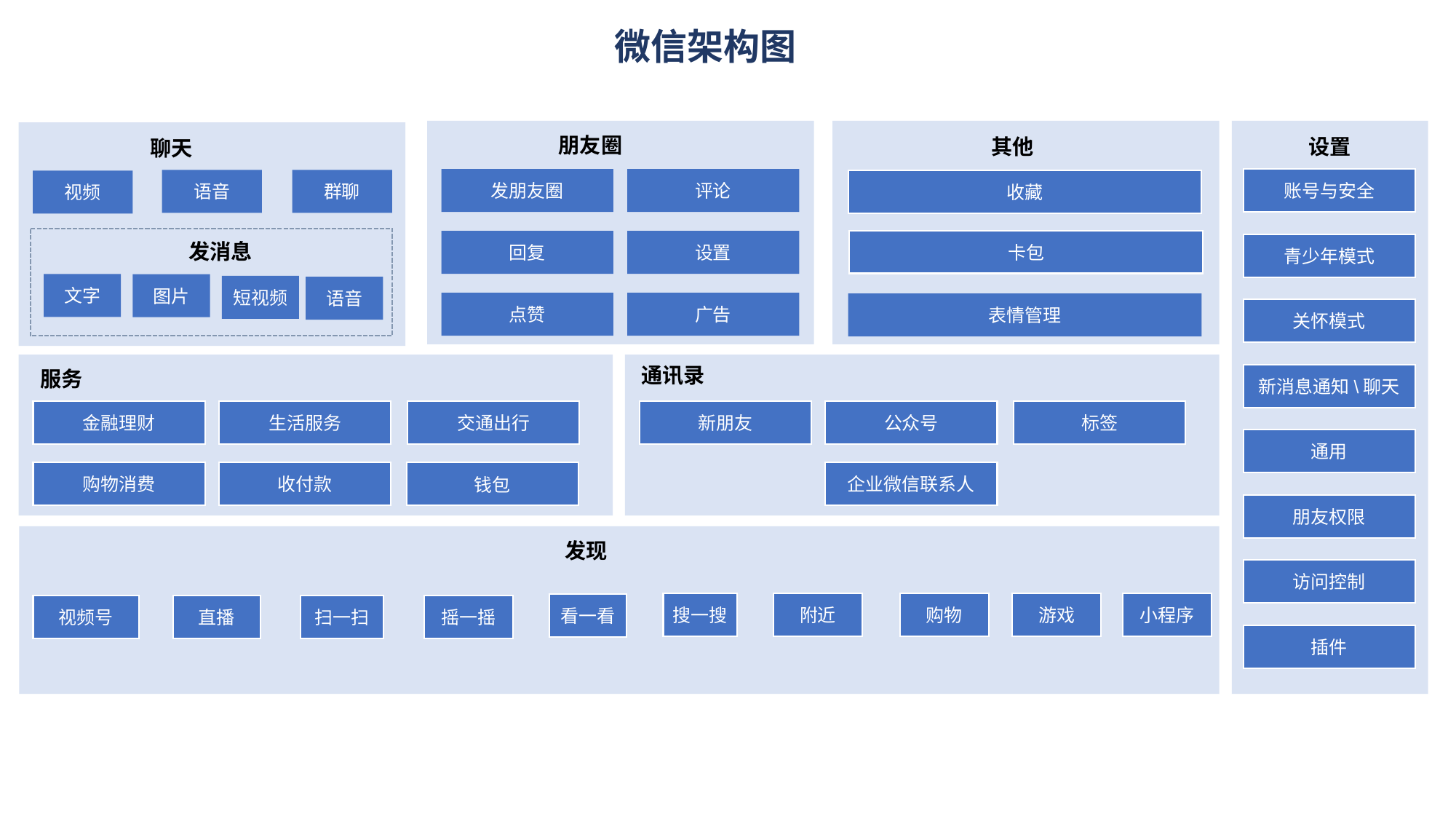

微信架构图

其他
表情管理

设置

朋友圈
发朋友圈
评论
设置
回复
广告
点赞

聊天
语音
视频
文字
账号与安全
群聊
收藏

卡包
发消息
青少年模式
图片
短视频
语音
关怀模式

通讯录
服务
……
新消息通知\聊天
新朋友
公众号
标签
金融理财
生活服务
交通出行
通用
购物消费
收付款
企业微信联系人
钱包
朋友权限

发现
访问控制
搜一搜
附近
购物
游戏
小程序
看一看
视频号
直播
扫一扫
摇一摇
插件